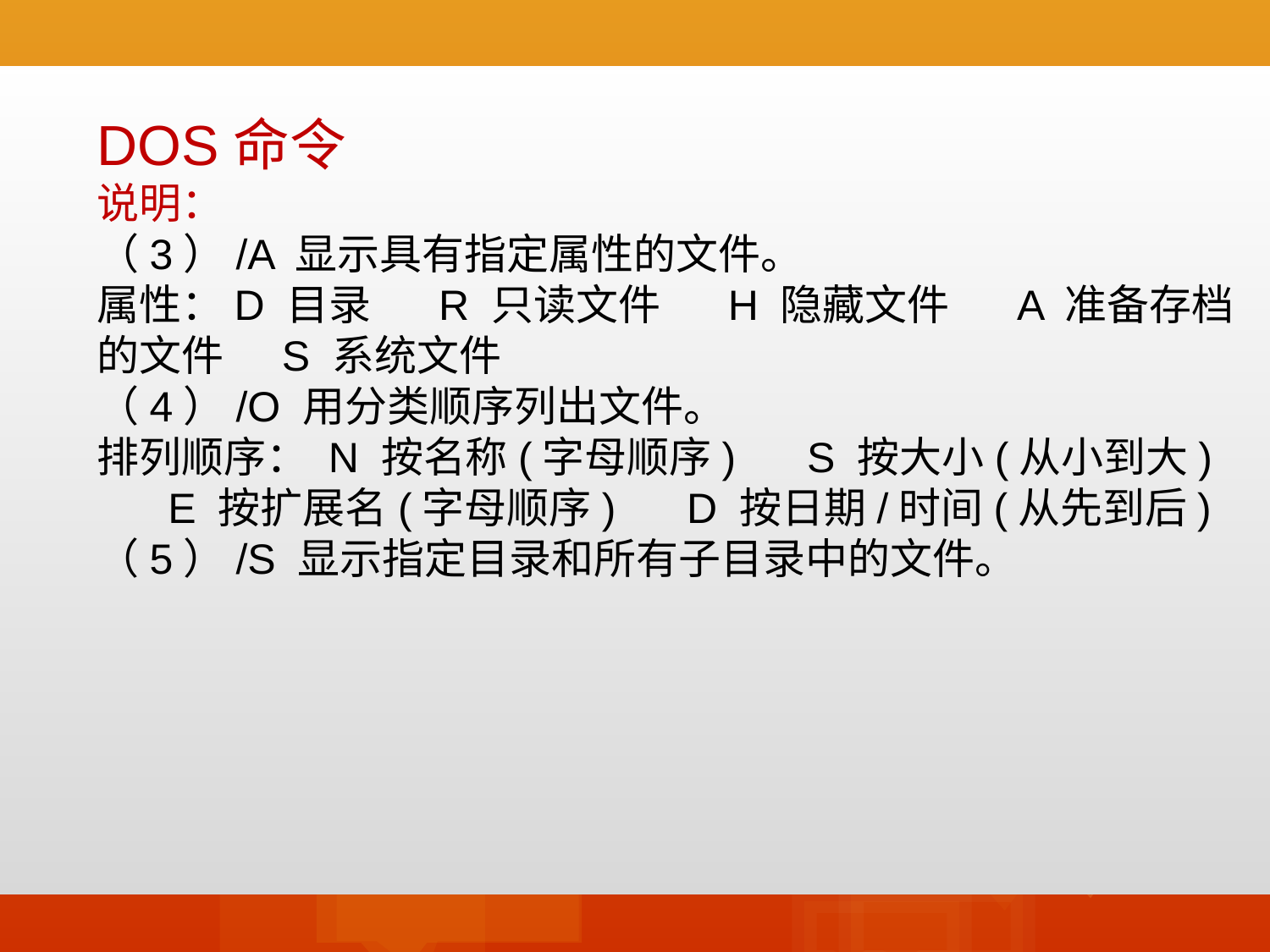

DOS命令
说明：
（3）/A 显示具有指定属性的文件。
属性：D 目录      R 只读文件      H 隐藏文件      A 准备存档的文件     S 系统文件
（4）/O 用分类顺序列出文件。
排列顺序： N 按名称(字母顺序)      S 按大小(从小到大)          E 按扩展名(字母顺序)      D 按日期/时间(从先到后)
（5）/S 显示指定目录和所有子目录中的文件。